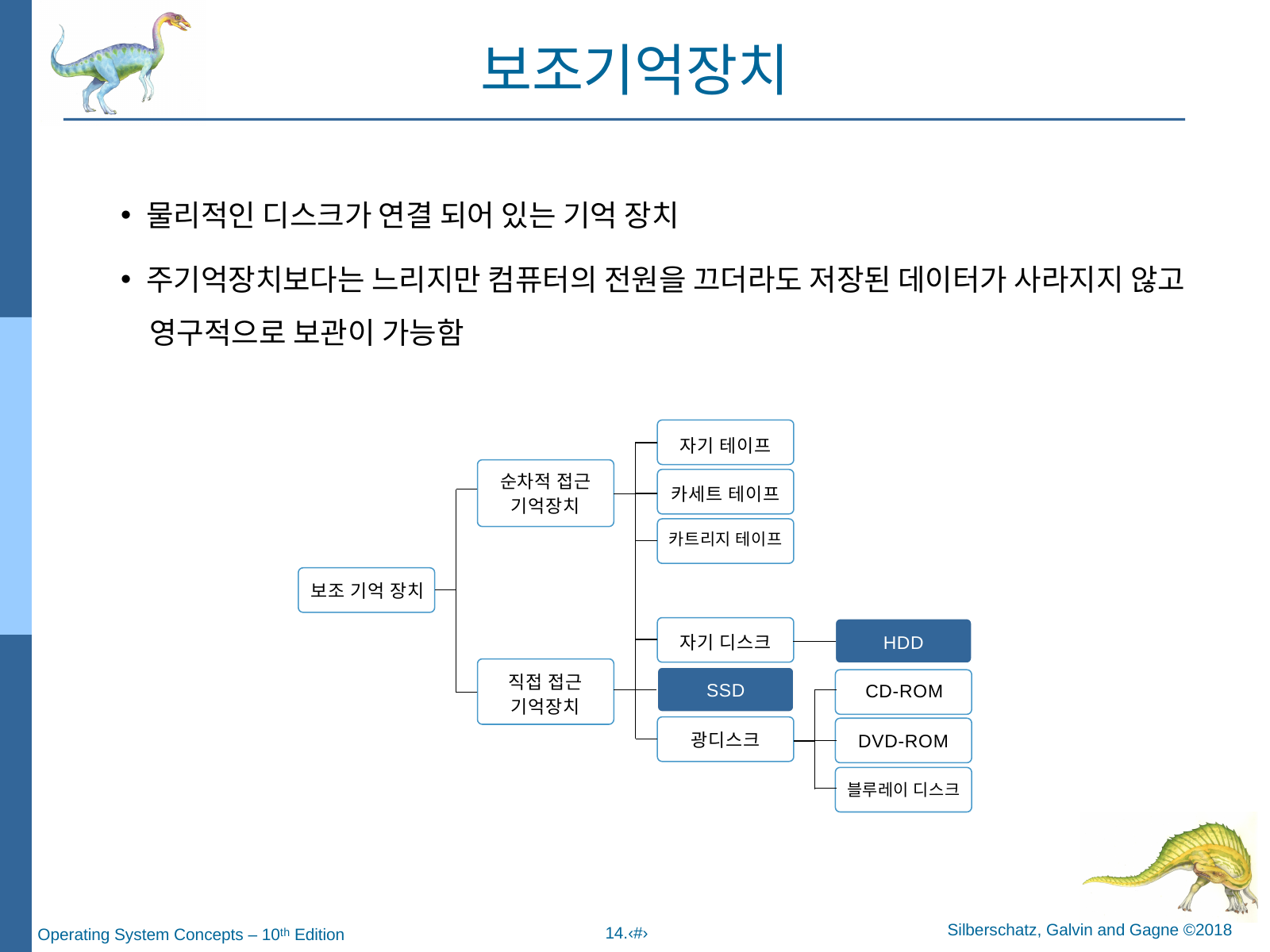

보조기억장치

물리적인 디스크가 연결 되어 있는 기억 장치
주기억장치보다는 느리지만 컴퓨터의 전원을 끄더라도 저장된 데이터가 사라지지 않고
       영구적으로 보관이 가능함

자기 테이프

순차적 접근
기억장치

카세트 테이프

카트리지 테이프

보조 기억 장치

자기 디스크
HDD

직접 접근
기억장치

SSD
CD-ROM

광디스크
DVD-ROM

블루레이 디스크

Silberschatz, Galvin and Gagne ©2018
14.‹#›
Operating System Concepts – 10ᵗʰ Edition